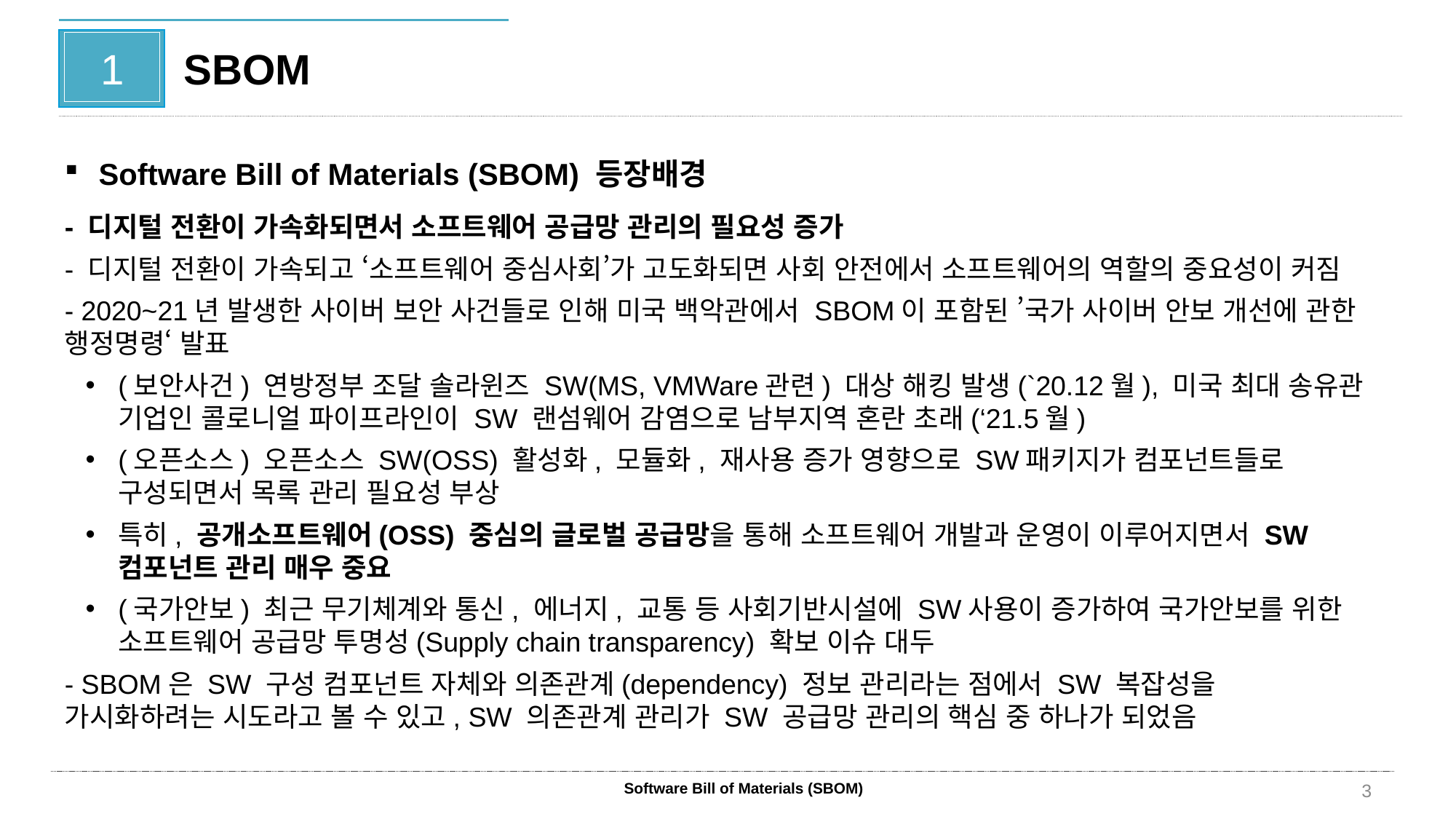

1
SBOM
Software Bill of Materials (SBOM) 등장배경
- 디지털 전환이 가속화되면서 소프트웨어 공급망 관리의 필요성 증가
- 디지털 전환이 가속되고 ‘소프트웨어 중심사회’가 고도화되면 사회 안전에서 소프트웨어의 역할의 중요성이 커짐
- 2020~21년 발생한 사이버 보안 사건들로 인해 미국 백악관에서 SBOM이 포함된 ’국가 사이버 안보 개선에 관한 행정명령‘ 발표
(보안사건) 연방정부 조달 솔라윈즈 SW(MS, VMWare관련) 대상 해킹 발생(`20.12월), 미국 최대 송유관 기업인 콜로니얼 파이프라인이 SW 랜섬웨어 감염으로 남부지역 혼란 초래(‘21.5월)
(오픈소스) 오픈소스 SW(OSS) 활성화, 모듈화, 재사용 증가 영향으로 SW패키지가 컴포넌트들로 구성되면서 목록 관리 필요성 부상
특히, 공개소프트웨어(OSS) 중심의 글로벌 공급망을 통해 소프트웨어 개발과 운영이 이루어지면서 SW 컴포넌트 관리 매우 중요
(국가안보) 최근 무기체계와 통신, 에너지, 교통 등 사회기반시설에 SW사용이 증가하여 국가안보를 위한 소프트웨어 공급망 투명성(Supply chain transparency) 확보 이슈 대두
- SBOM은 SW 구성 컴포넌트 자체와 의존관계(dependency) 정보 관리라는 점에서 SW 복잡성을 가시화하려는 시도라고 볼 수 있고, SW 의존관계 관리가 SW 공급망 관리의 핵심 중 하나가 되었음